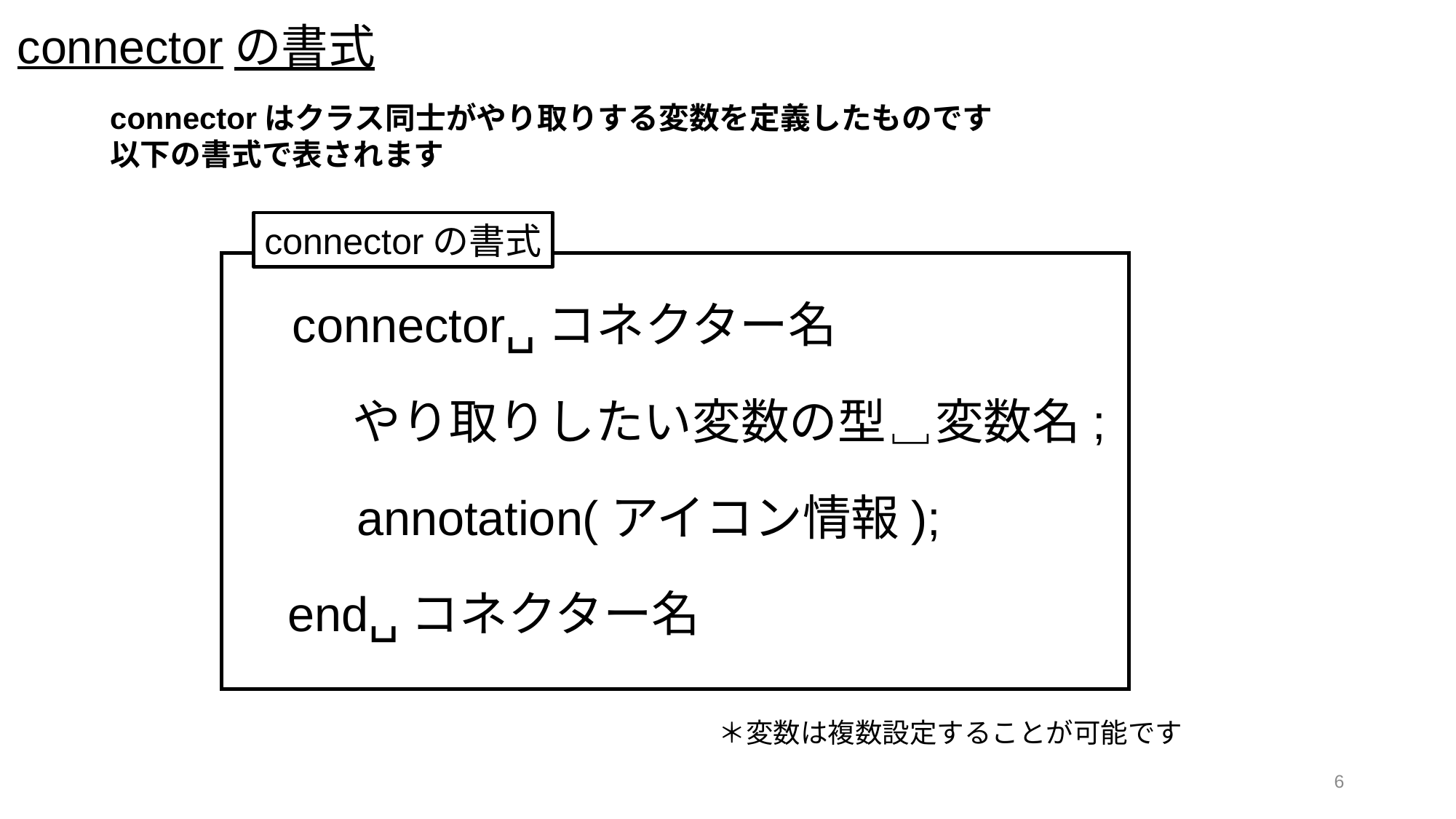

connectorの書式
connectorはクラス同士がやり取りする変数を定義したものです
以下の書式で表されます
connectorの書式

connector␣コネクター名
やり取りしたい変数の型␣変数名;
annotation(アイコン情報);
end␣コネクター名
＊変数は複数設定することが可能です
6